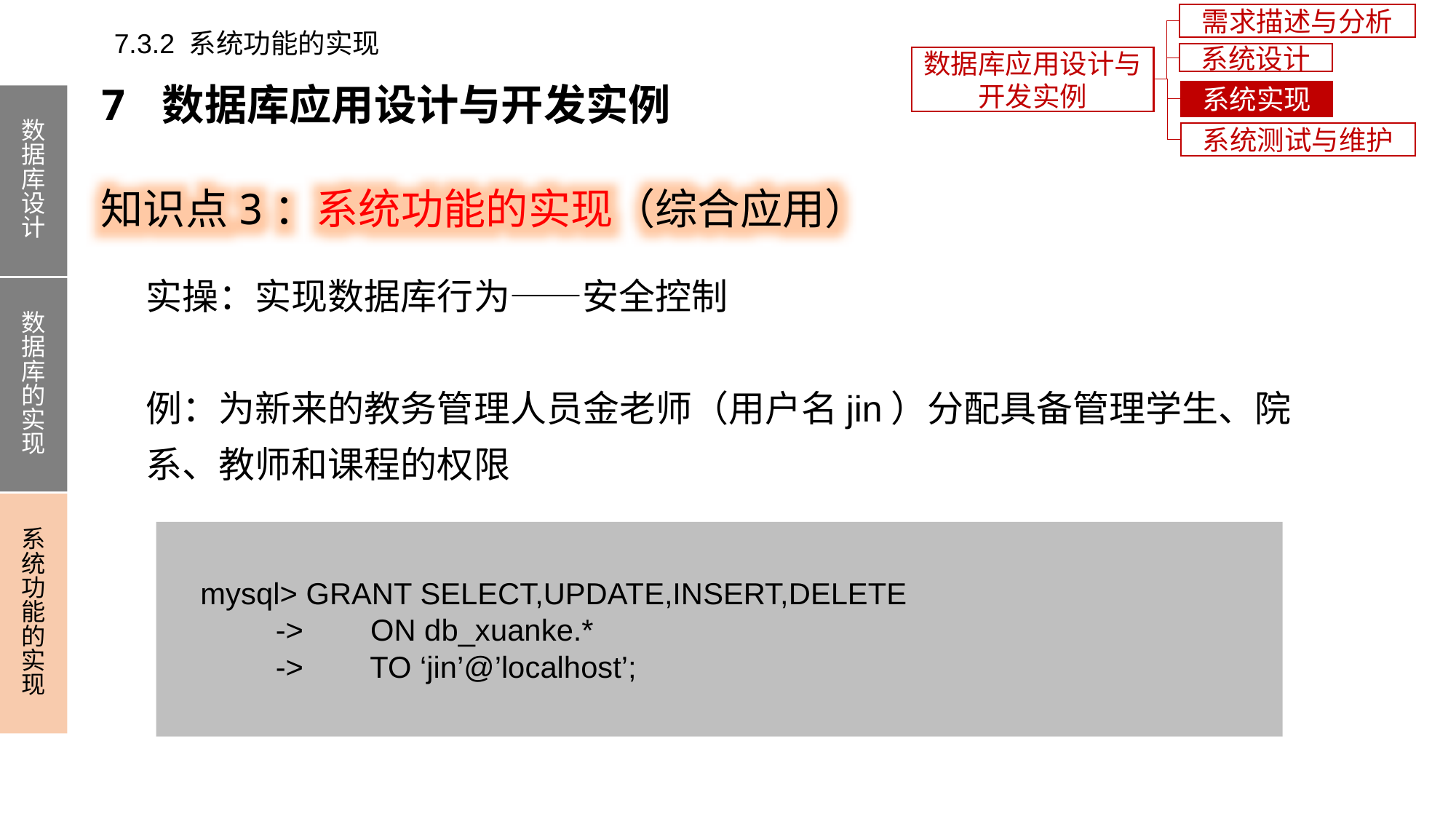

需求描述与分析
7.3.2 系统功能的实现
系统设计
数据库应用设计与开发实例
7 数据库应用设计与开发实例
系统实现
数据库设计
数据库的实现
系统功能的实现
系统测试与维护
知识点3：系统功能的实现（综合应用）
实操：实现数据库行为——安全控制

例：为新来的教务管理人员金老师（用户名jin）分配具备管理学生、院系、教师和课程的权限
    mysql> GRANT SELECT,UPDATE,INSERT,DELETE
             ->        ON db_xuanke.*
             ->        TO ‘jin’@’localhost’;